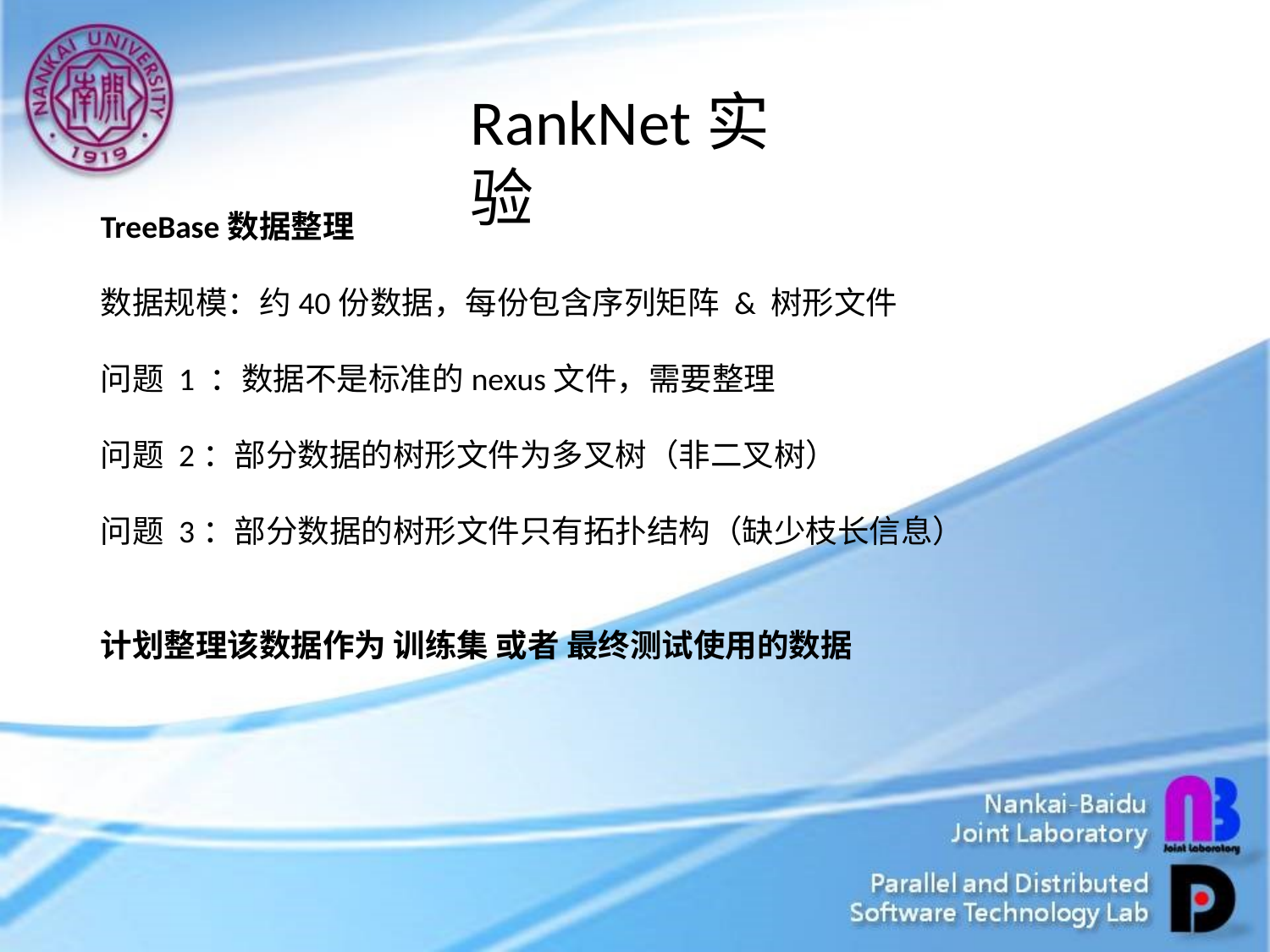

RankNet实验
TreeBase数据整理

数据规模：约40份数据，每份包含序列矩阵 & 树形文件

问题 1 ：数据不是标准的nexus文件，需要整理

问题 2：部分数据的树形文件为多叉树（非二叉树）

问题 3：部分数据的树形文件只有拓扑结构（缺少枝长信息）

计划整理该数据作为 训练集 或者 最终测试使用的数据